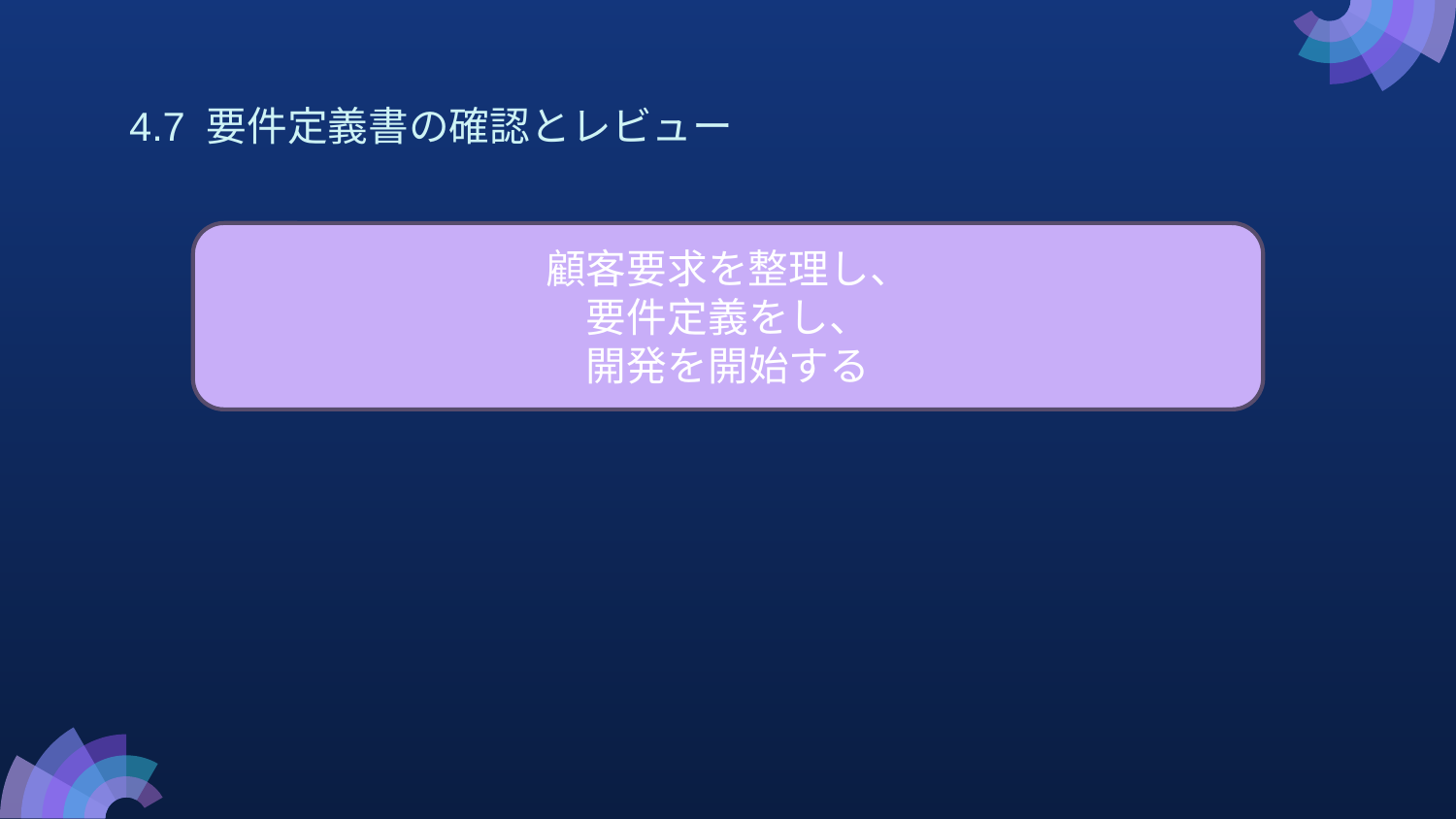

# 4.7 要件定義書の確認とレビュー
顧客要求を整理し、
要件定義をし、
開発を開始する